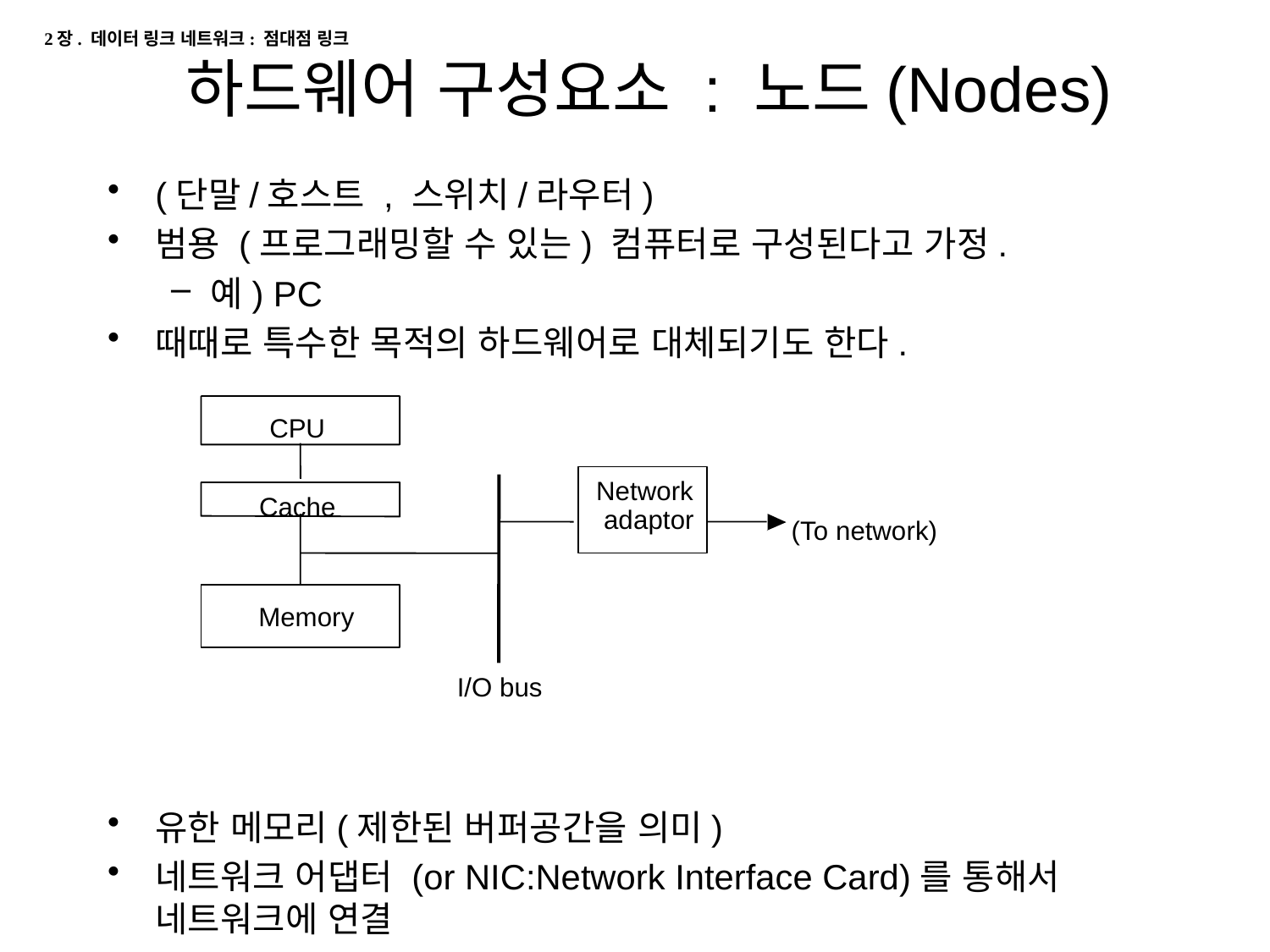

2장. 데이터 링크 네트워크: 점대점 링크
# 하드웨어 구성요소 : 노드(Nodes)
(단말/호스트 , 스위치/라우터)
범용 (프로그래밍할 수 있는) 컴퓨터로 구성된다고 가정.
예) PC
때때로 특수한 목적의 하드웨어로 대체되기도 한다.

유한 메모리(제한된 버퍼공간을 의미)
네트워크 어댑터 (or NIC:Network Interface Card)를 통해서 네트워크에 연결
프로세서는 빠르고, 메모리는 느림.

CPU

Network

Cache
adaptor
(T
o network)

Memory
I/O bus